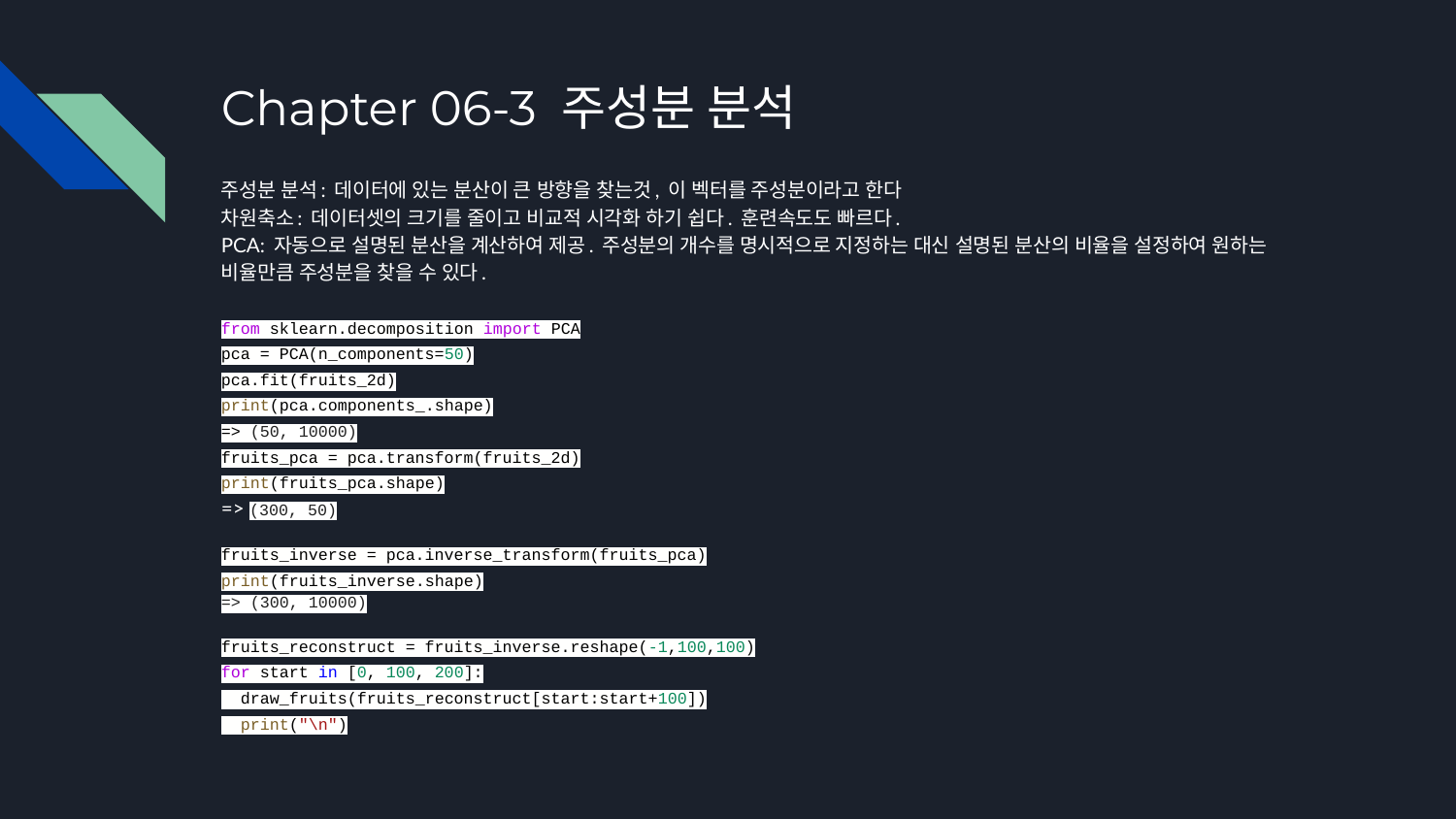

# Chapter 06-3 주성분 분석
주성분 분석: 데이터에 있는 분산이 큰 방향을 찾는것, 이 벡터를 주성분이라고 한다
차원축소: 데이터셋의 크기를 줄이고 비교적 시각화 하기 쉽다. 훈련속도도 빠르다.
PCA: 자동으로 설명된 분산을 계산하여 제공. 주성분의 개수를 명시적으로 지정하는 대신 설명된 분산의 비율을 설정하여 원하는 비율만큼 주성분을 찾을 수 있다.

from sklearn.decomposition import PCA
pca = PCA(n_components=50)
pca.fit(fruits_2d)
print(pca.components_.shape)
=> (50, 10000)
fruits_pca = pca.transform(fruits_2d)
print(fruits_pca.shape)
=> (300, 50)
fruits_inverse = pca.inverse_transform(fruits_pca)
print(fruits_inverse.shape)
=> (300, 10000)
fruits_reconstruct = fruits_inverse.reshape(-1,100,100)
for start in [0, 100, 200]:
  draw_fruits(fruits_reconstruct[start:start+100])
  print("\n")